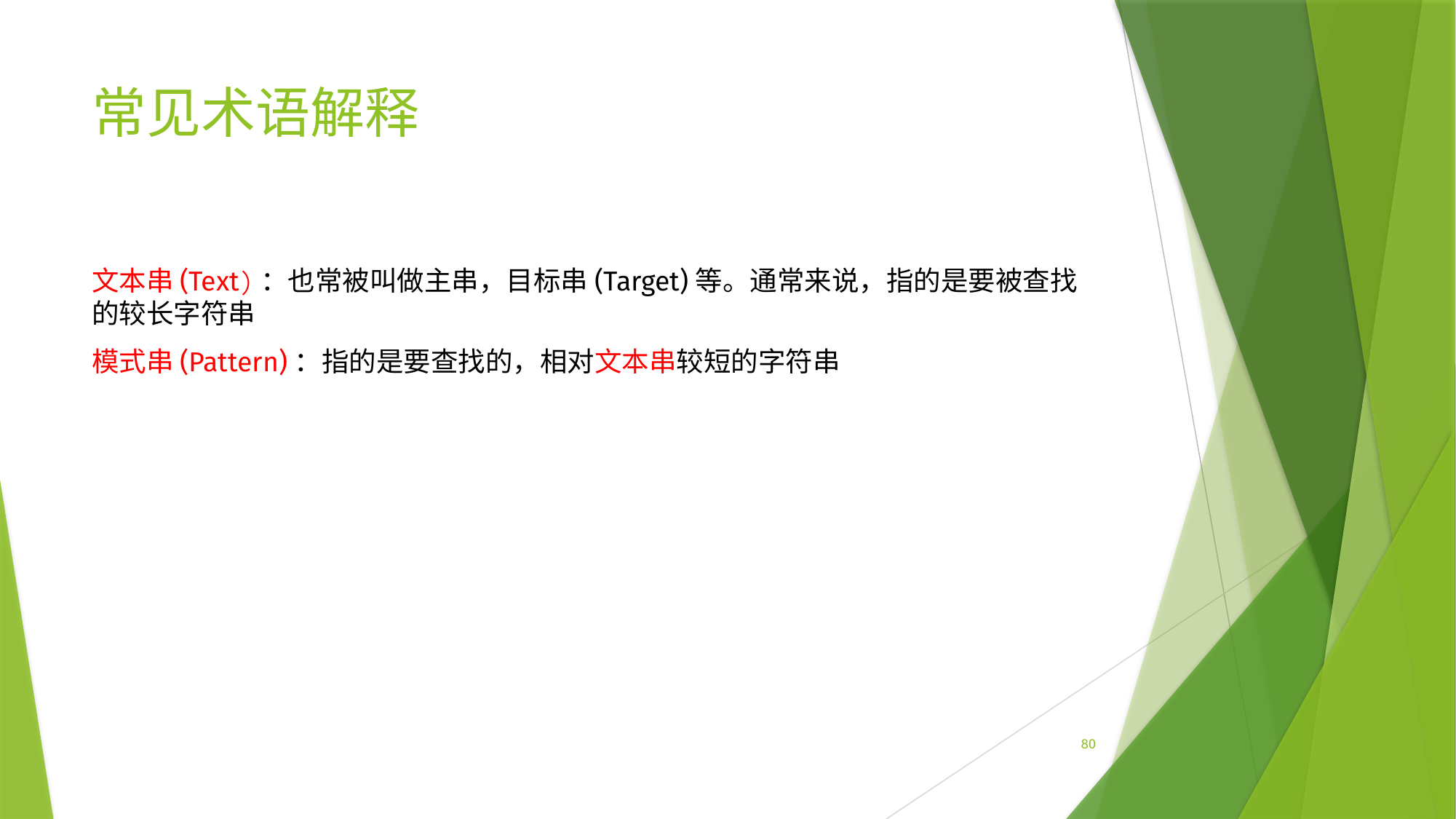

# 常见术语解释
文本串(Text)：也常被叫做主串，目标串(Target)等。通常来说，指的是要被查找的较长字符串
模式串(Pattern)：指的是要查找的，相对文本串较短的字符串

80